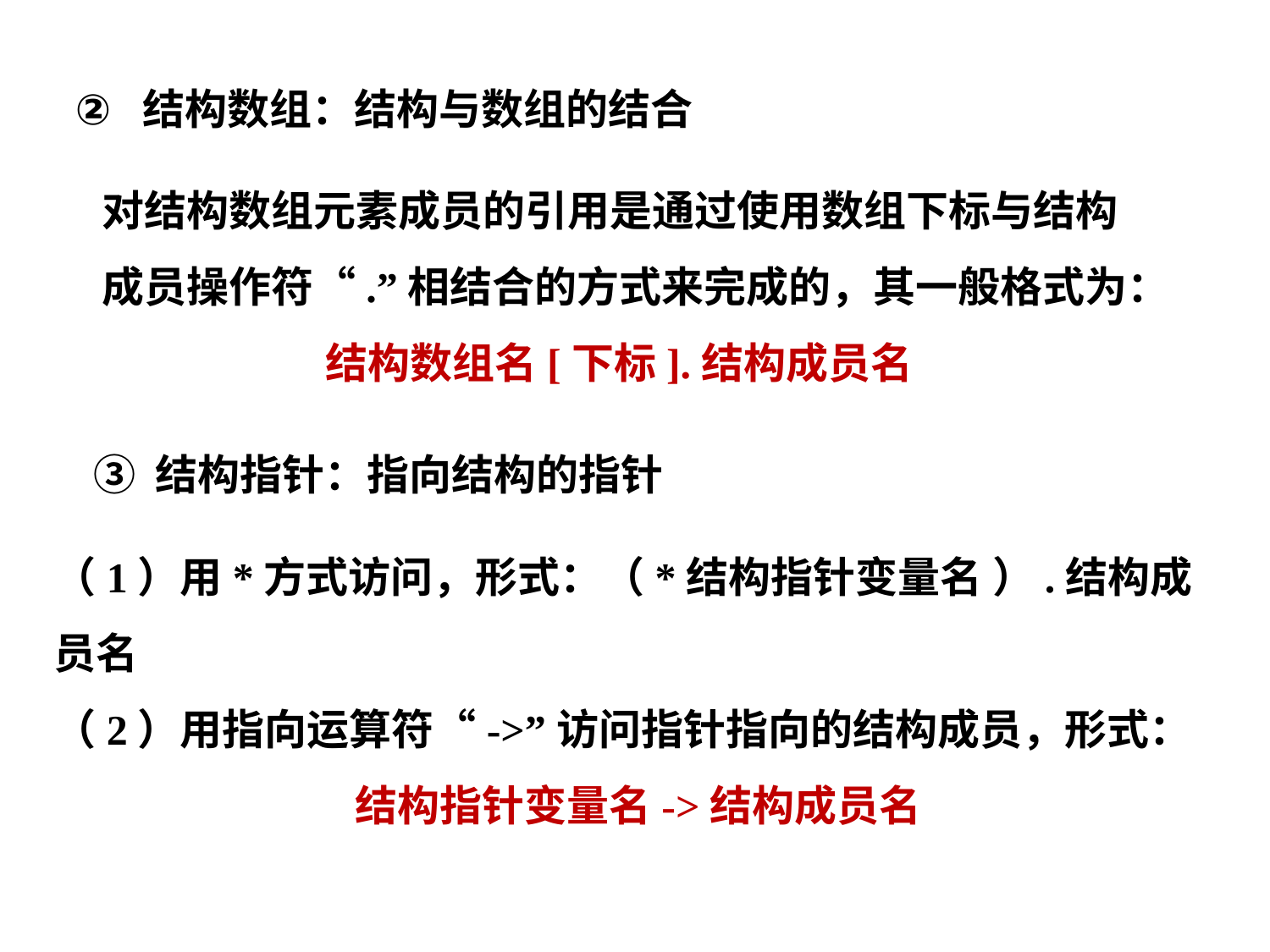

结构数组：结构与数组的结合
对结构数组元素成员的引用是通过使用数组下标与结构成员操作符“.”相结合的方式来完成的，其一般格式为：
结构数组名[下标].结构成员名
③ 结构指针：指向结构的指针
（1）用*方式访问，形式：（*结构指针变量名 ）.结构成员名
（2）用指向运算符“->”访问指针指向的结构成员，形式：
结构指针变量名->结构成员名